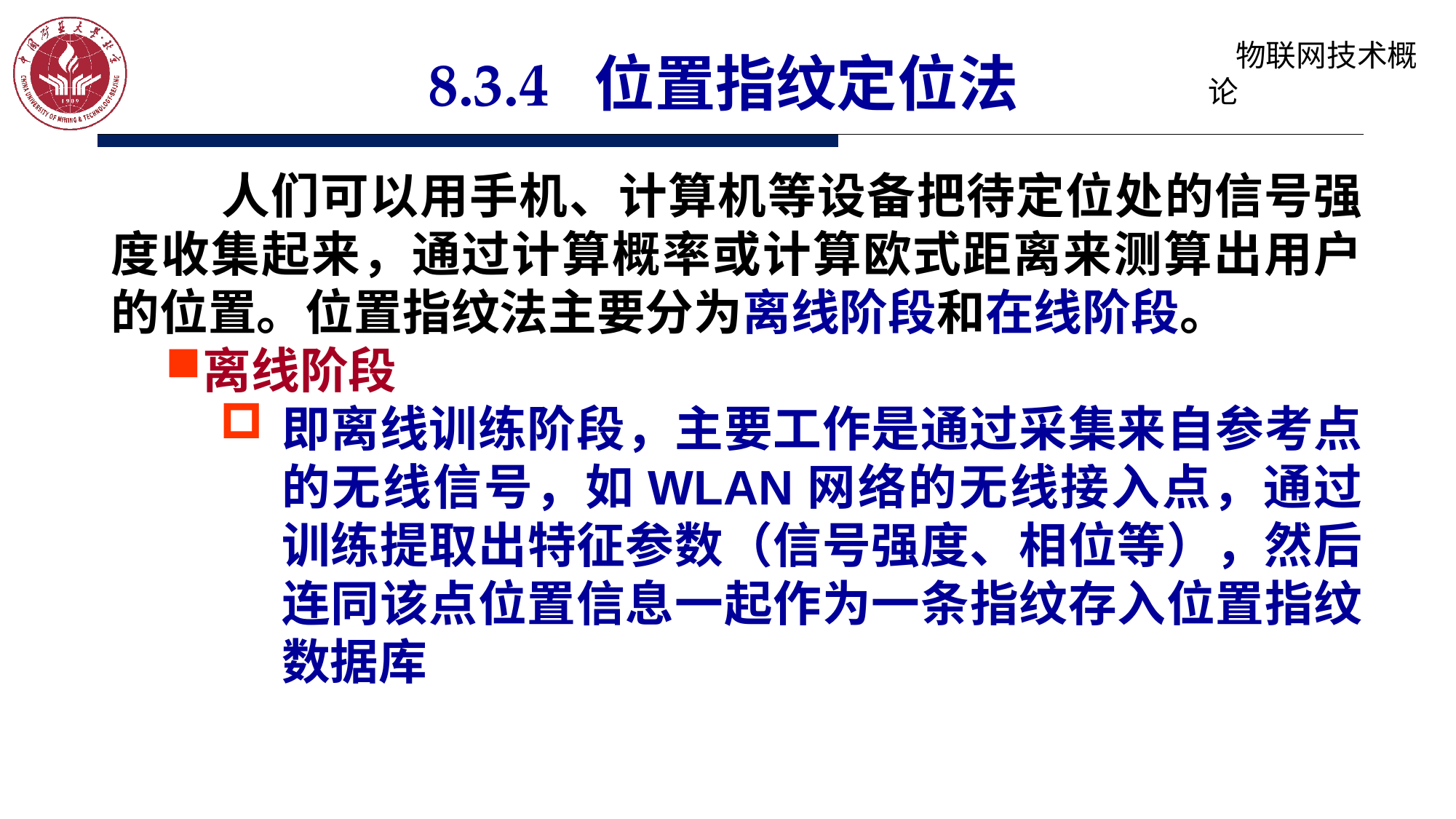

# 8.3.4  位置指纹定位法
	人们可以用手机、计算机等设备把待定位处的信号强度收集起来，通过计算概率或计算欧式距离来测算出用户的位置。位置指纹法主要分为离线阶段和在线阶段。
离线阶段
即离线训练阶段，主要工作是通过采集来自参考点的无线信号，如WLAN网络的无线接入点，通过训练提取出特征参数（信号强度、相位等），然后连同该点位置信息一起作为一条指纹存入位置指纹数据库